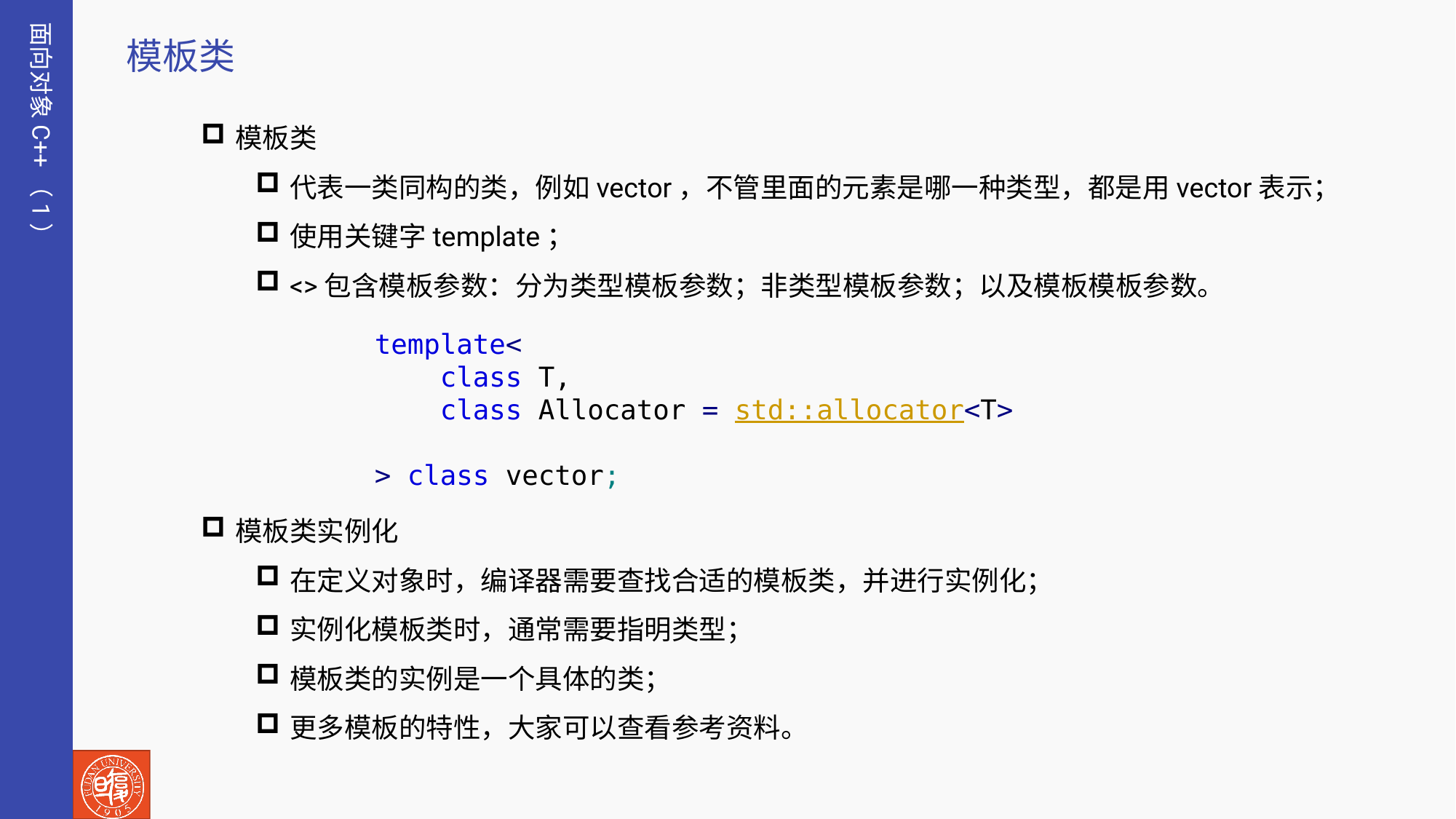

面向对象C++（1）
模板类
模板类
代表一类同构的类，例如vector，不管里面的元素是哪一种类型，都是用vector表示；
使用关键字template；
<>包含模板参数：分为类型模板参数；非类型模板参数；以及模板模板参数。

模板类实例化
在定义对象时，编译器需要查找合适的模板类，并进行实例化；
实例化模板类时，通常需要指明类型；
模板类的实例是一个具体的类；
更多模板的特性，大家可以查看参考资料。
template<
    class T,
    class Allocator = std::allocator<T>
> class vector;